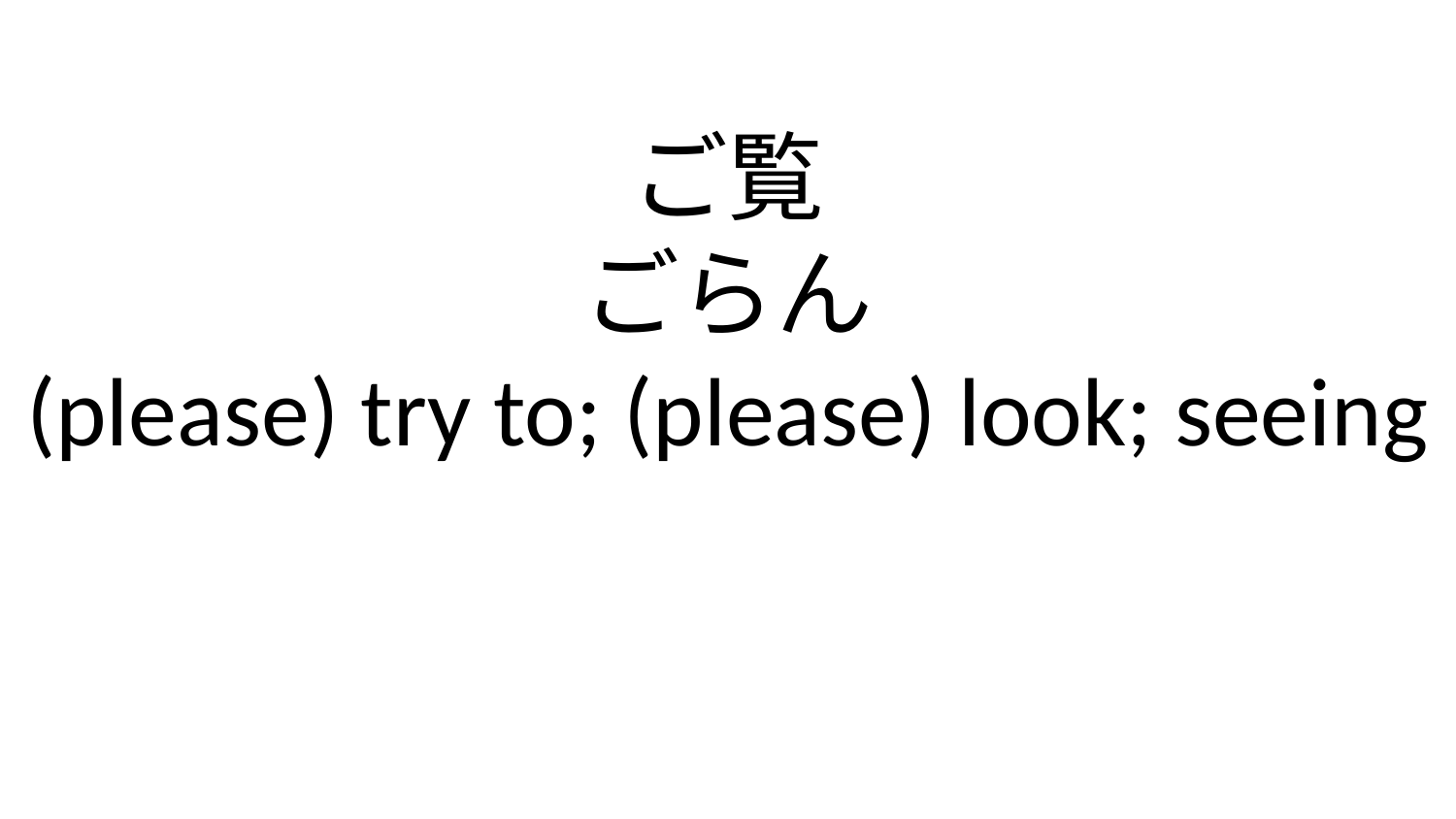

ご覧
ごらん
(please) try to; (please) look; seeing